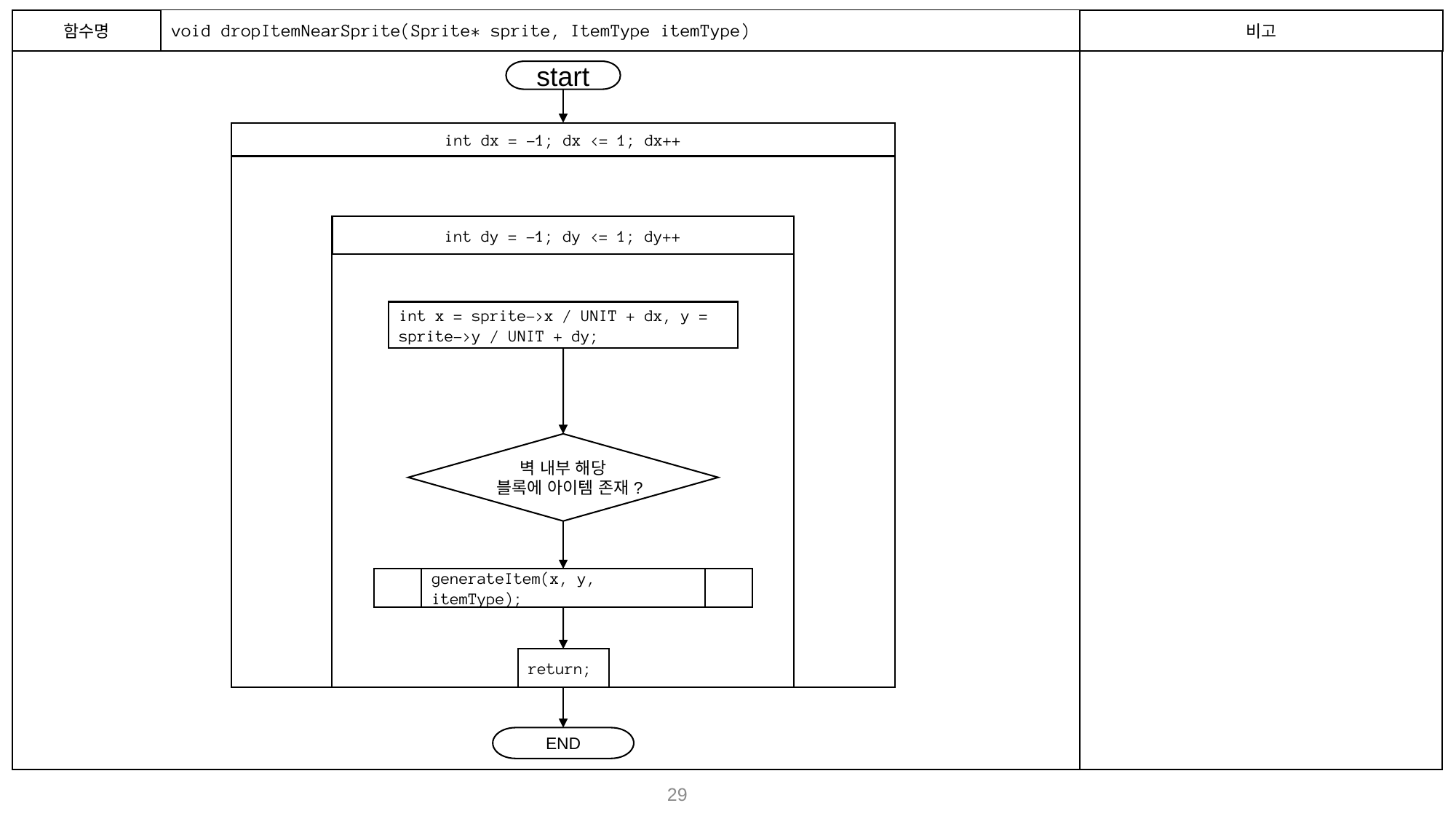

함수명
# void dropItemNearSprite(Sprite* sprite, ItemType itemType)
비고

start

int dx = -1; dx <= 1; dx++

int dy = -1; dy <= 1; dy++
int x = sprite->x / UNIT + dx, y = sprite->y / UNIT + dy;
벽 내부 해당 블록에 아이템 존재?
generateItem(x, y, itemType);
return;
END
29